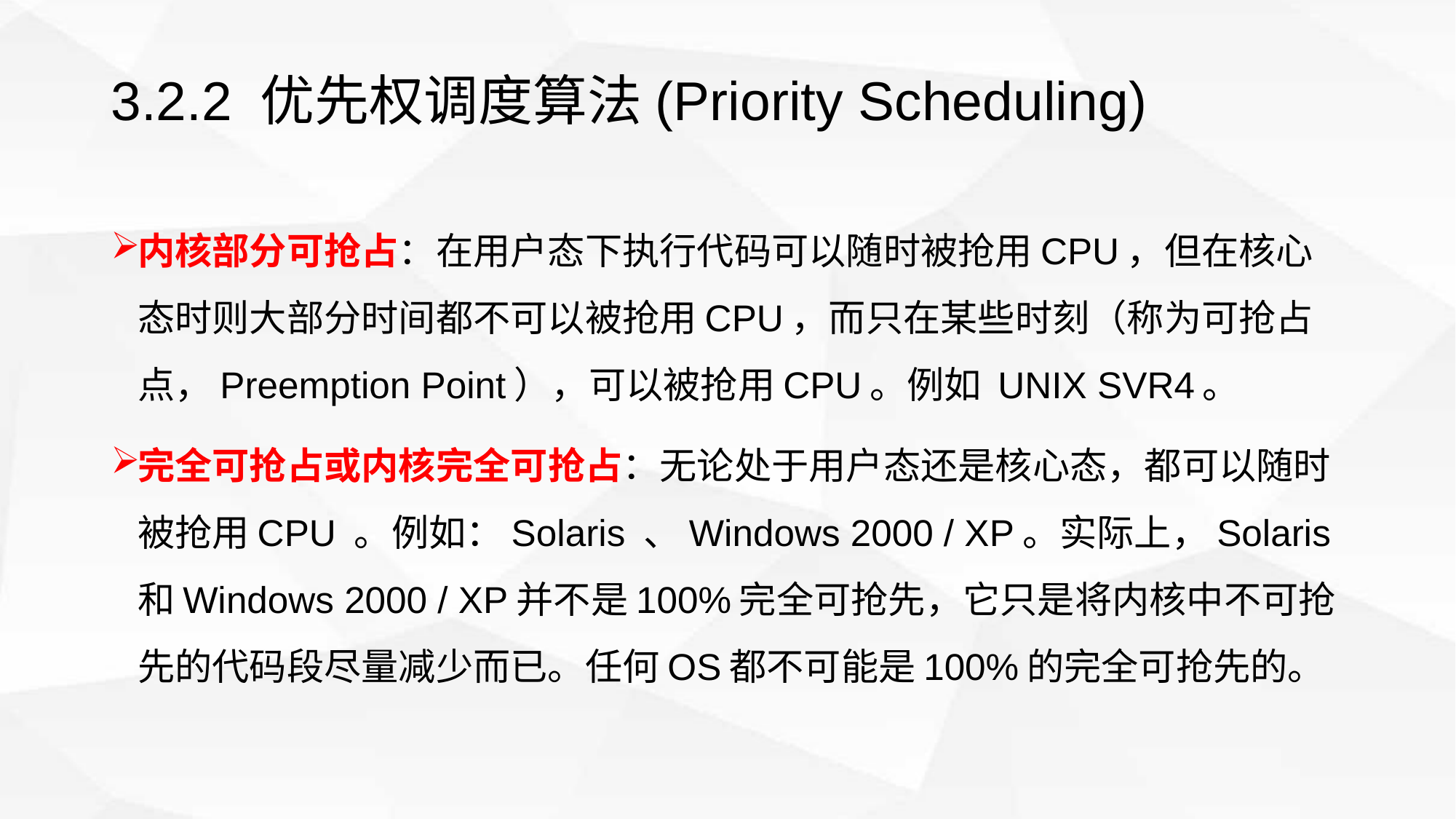

# 3.2.2 优先权调度算法(Priority Scheduling)
内核部分可抢占：在用户态下执行代码可以随时被抢用CPU，但在核心态时则大部分时间都不可以被抢用CPU，而只在某些时刻（称为可抢占点，Preemption Point），可以被抢用CPU。例如 UNIX SVR4。
完全可抢占或内核完全可抢占：无论处于用户态还是核心态，都可以随时被抢用CPU 。例如：Solaris 、Windows 2000 / XP。实际上，Solaris和Windows 2000 / XP并不是100%完全可抢先，它只是将内核中不可抢先的代码段尽量减少而已。任何OS都不可能是100%的完全可抢先的。